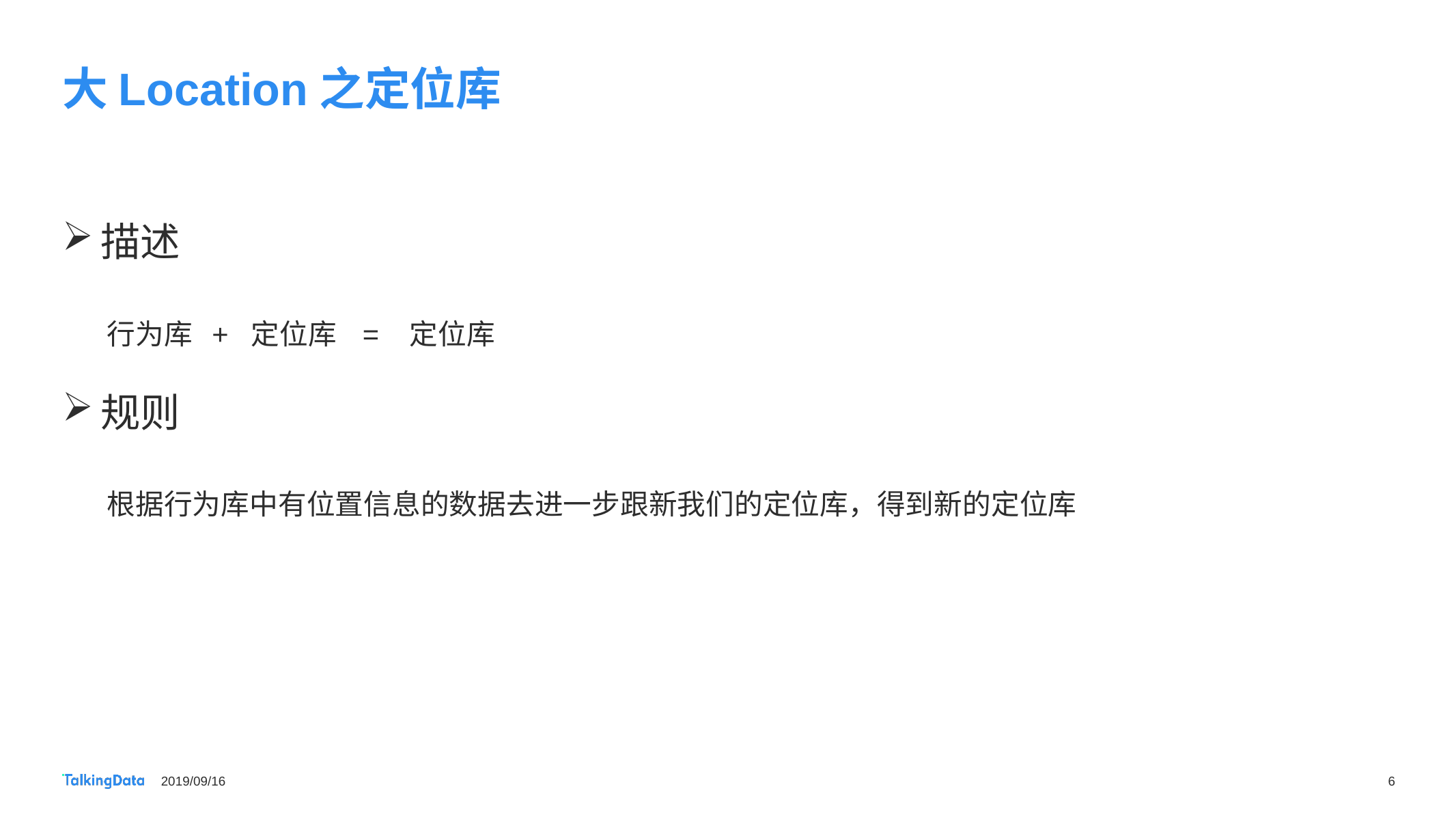

# 大Location之定位库

描述

      行为库  +  定位库   =   定位库

规则

      根据行为库中有位置信息的数据去进一步跟新我们的定位库，得到新的定位库